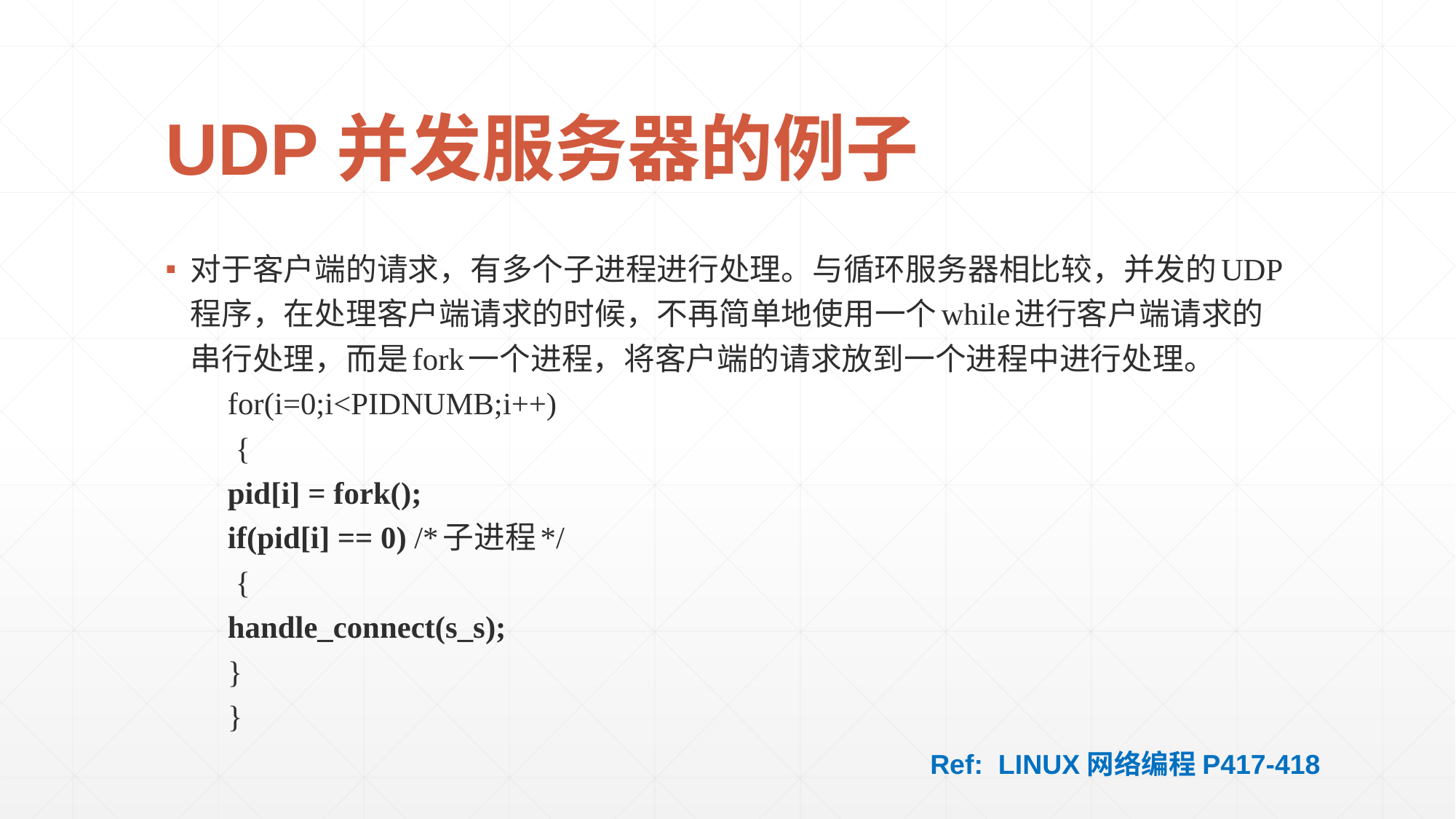

# UDP并发服务器的例子
对于客户端的请求，有多个子进程进行处理。与循环服务器相比较，并发的UDP程序，在处理客户端请求的时候，不再简单地使用一个while进行客户端请求的串行处理，而是fork一个进程，将客户端的请求放到一个进程中进行处理。
	for(i=0;i<PIDNUMB;i++)
	 {
		pid[i] = fork();
		if(pid[i] == 0)		/*子进程*/
		 {
			handle_connect(s_s);
		}
	}
Ref:  LINUX网络编程P417-418